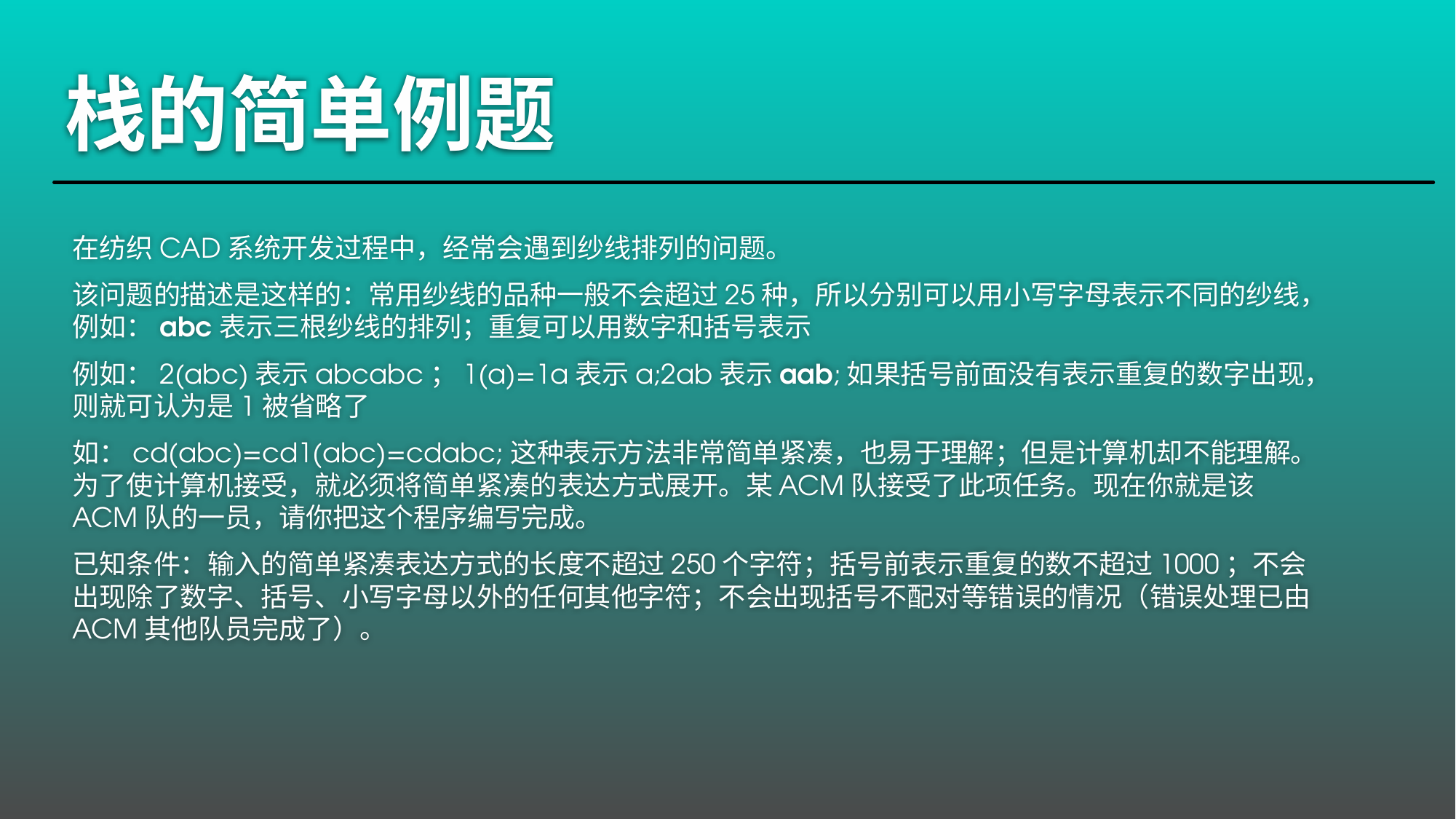

# 栈的简单例题
在纺织CAD系统开发过程中，经常会遇到纱线排列的问题。
该问题的描述是这样的：常用纱线的品种一般不会超过25种，所以分别可以用小写字母表示不同的纱线，例如：abc表示三根纱线的排列；重复可以用数字和括号表示
例如：2(abc)表示abcabc；1(a)=1a表示a;2ab表示aab;如果括号前面没有表示重复的数字出现，则就可认为是1被省略了
如：cd(abc)=cd1(abc)=cdabc;这种表示方法非常简单紧凑，也易于理解；但是计算机却不能理解。为了使计算机接受，就必须将简单紧凑的表达方式展开。某ACM队接受了此项任务。现在你就是该ACM队的一员，请你把这个程序编写完成。
已知条件：输入的简单紧凑表达方式的长度不超过250个字符；括号前表示重复的数不超过1000；不会出现除了数字、括号、小写字母以外的任何其他字符；不会出现括号不配对等错误的情况（错误处理已由ACM其他队员完成了）。